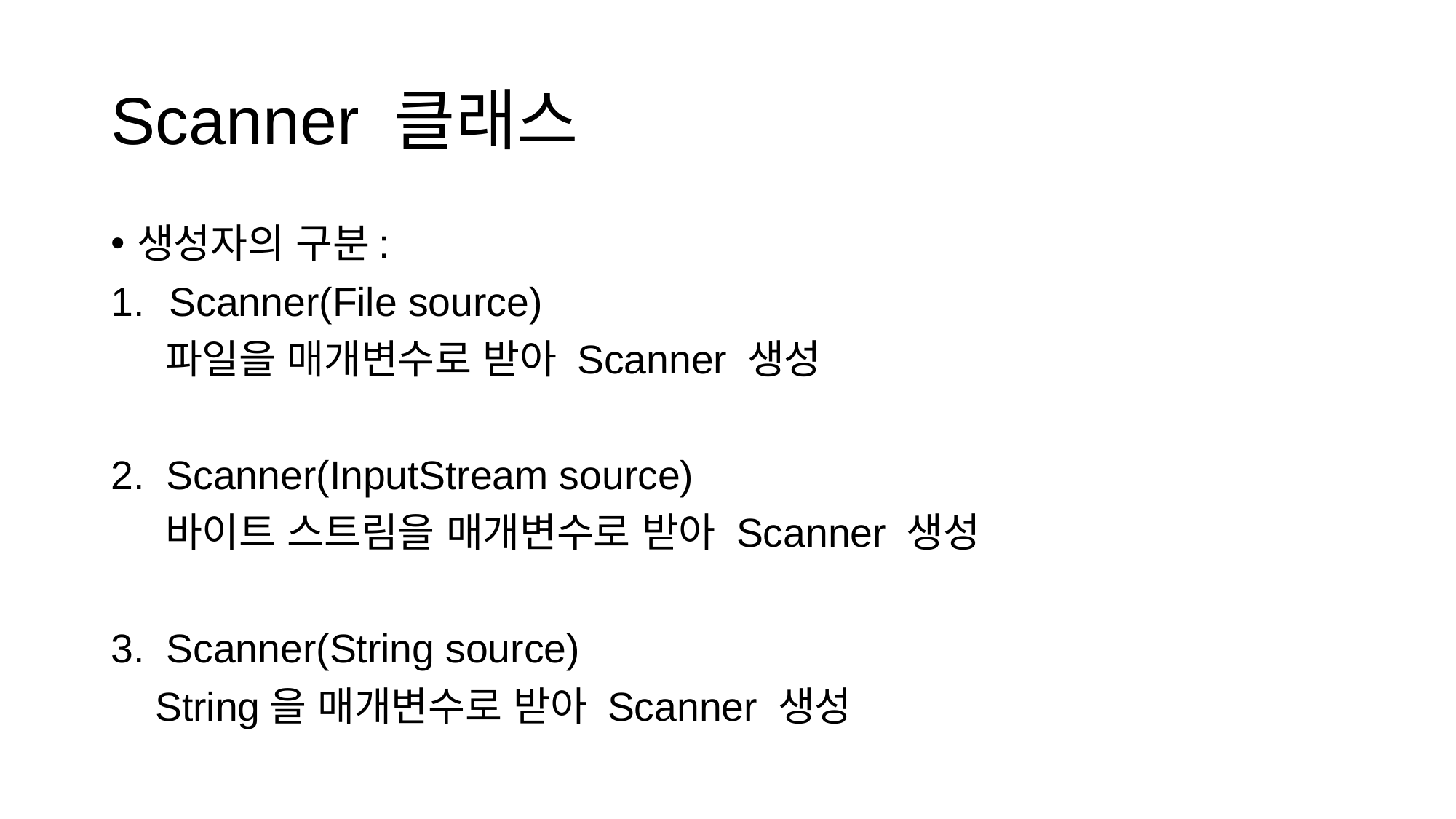

# Scanner 클래스
생성자의 구분:
Scanner(File source)
    파일을 매개변수로 받아 Scanner 생성

2.  Scanner(InputStream source)
    바이트 스트림을 매개변수로 받아 Scanner 생성

3.  Scanner(String source)
    String을 매개변수로 받아 Scanner 생성